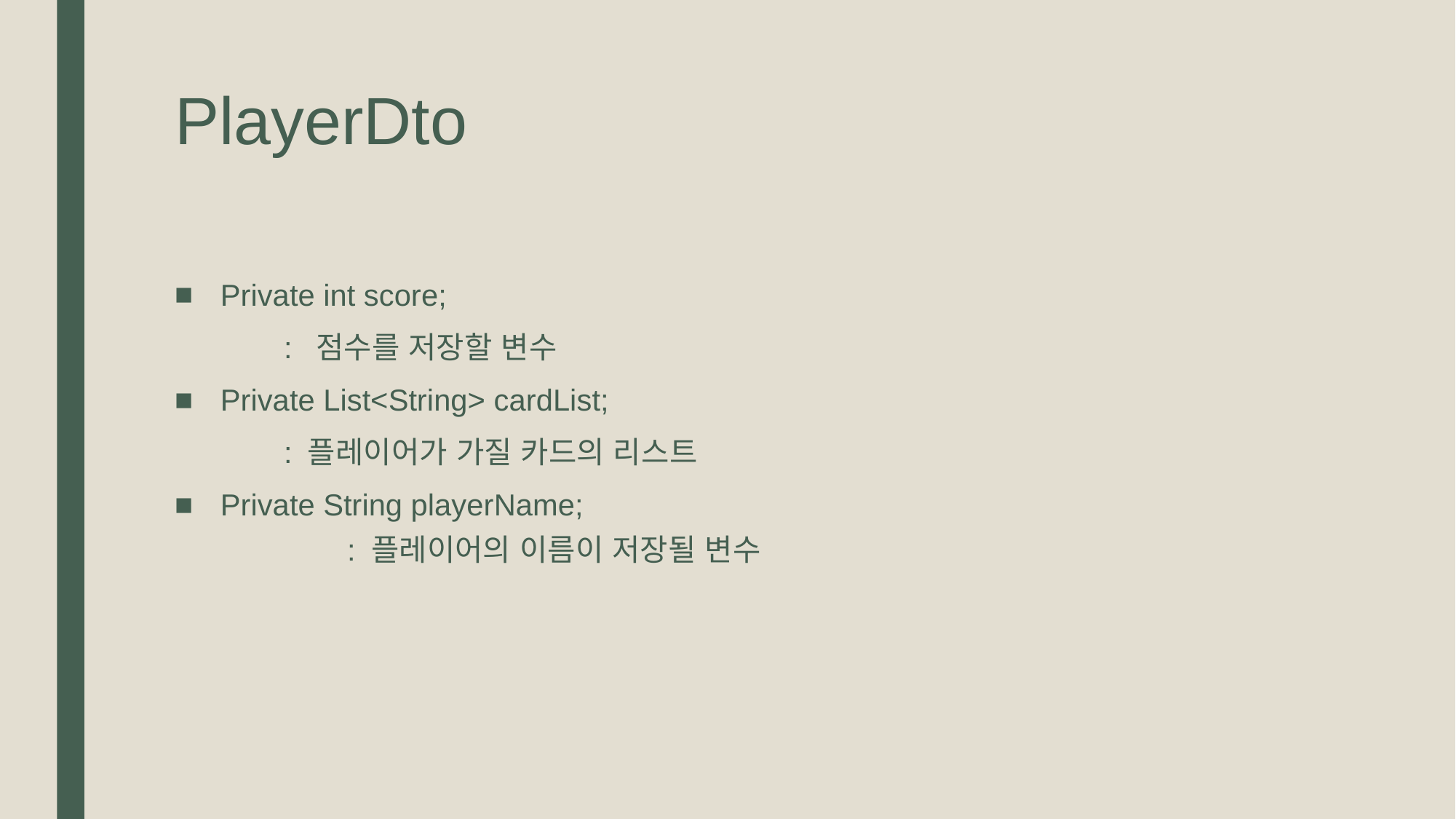

# PlayerDto
Private int score;
	:  점수를 저장할 변수
Private List<String> cardList;
	: 플레이어가 가질 카드의 리스트
Private String playerName;
	: 플레이어의 이름이 저장될 변수